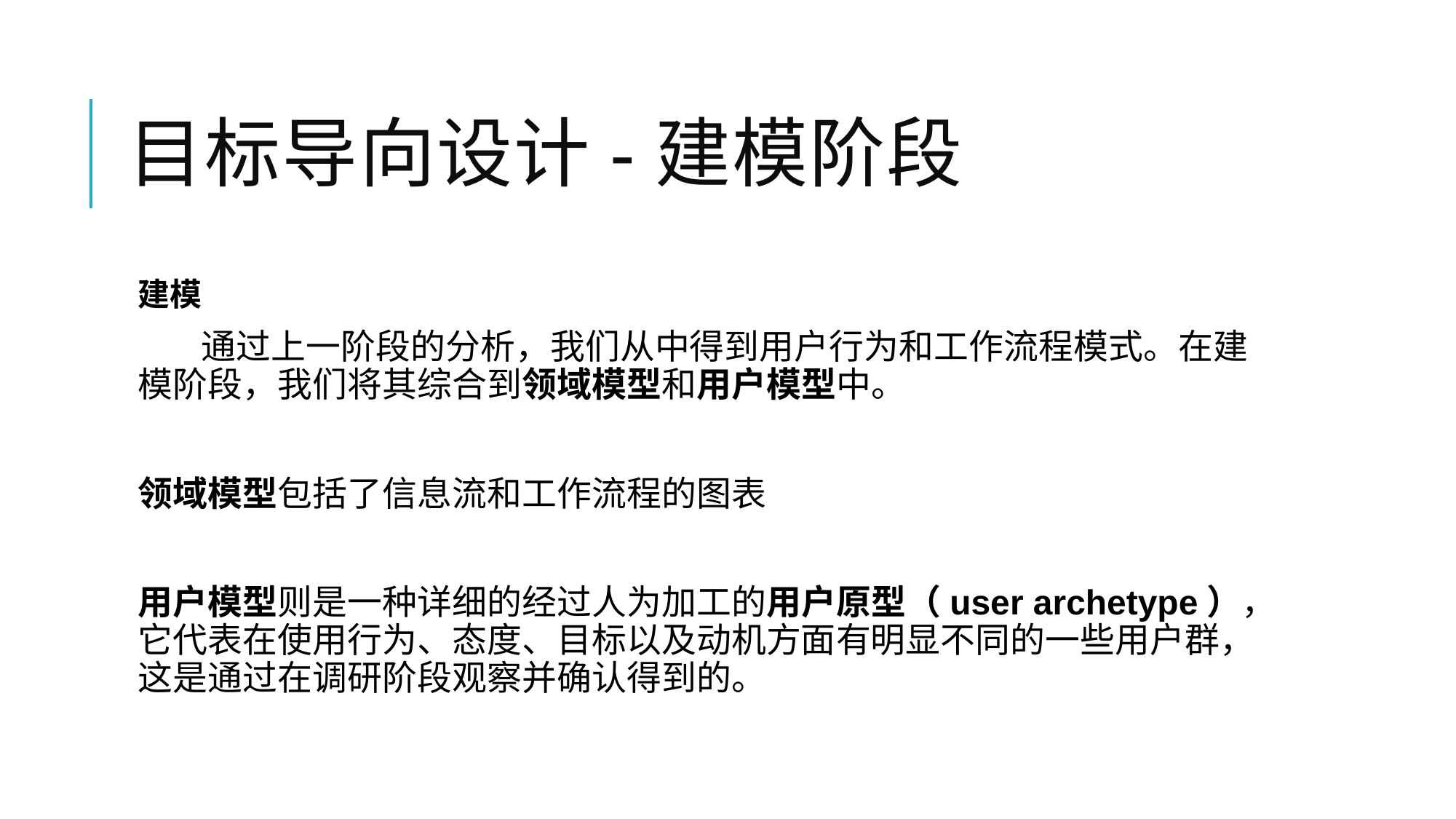

# 目标导向设计-建模阶段
建模
       通过上一阶段的分析，我们从中得到用户行为和工作流程模式。在建模阶段，我们将其综合到领域模型和用户模型中。

领域模型包括了信息流和工作流程的图表

用户模型则是一种详细的经过人为加工的用户原型（user archetype），它代表在使用行为、态度、目标以及动机方面有明显不同的一些用户群，这是通过在调研阶段观察并确认得到的。